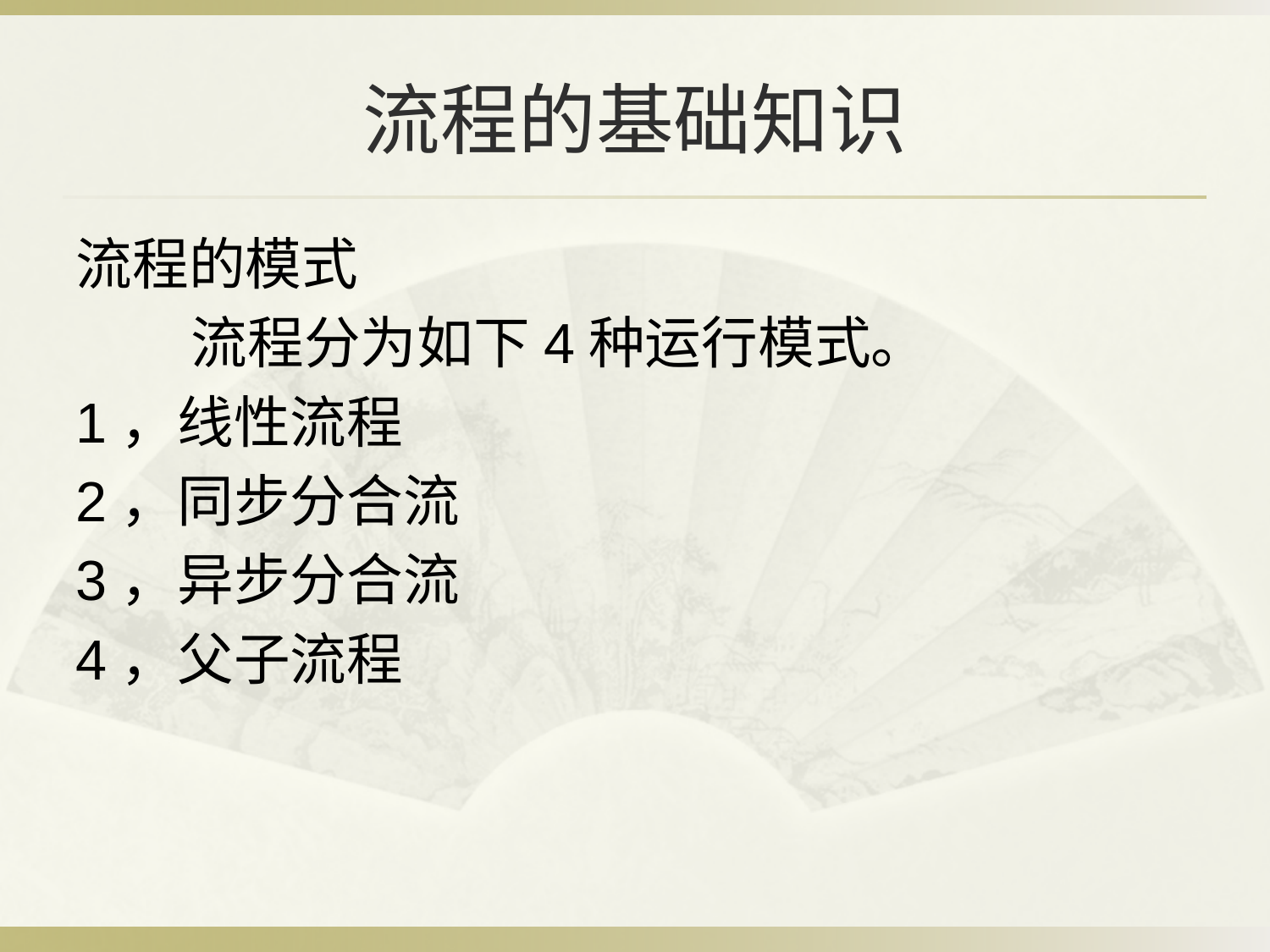

# 流程的基础知识
流程的模式
        流程分为如下4种运行模式。
1，线性流程
2，同步分合流
3，异步分合流
4，父子流程